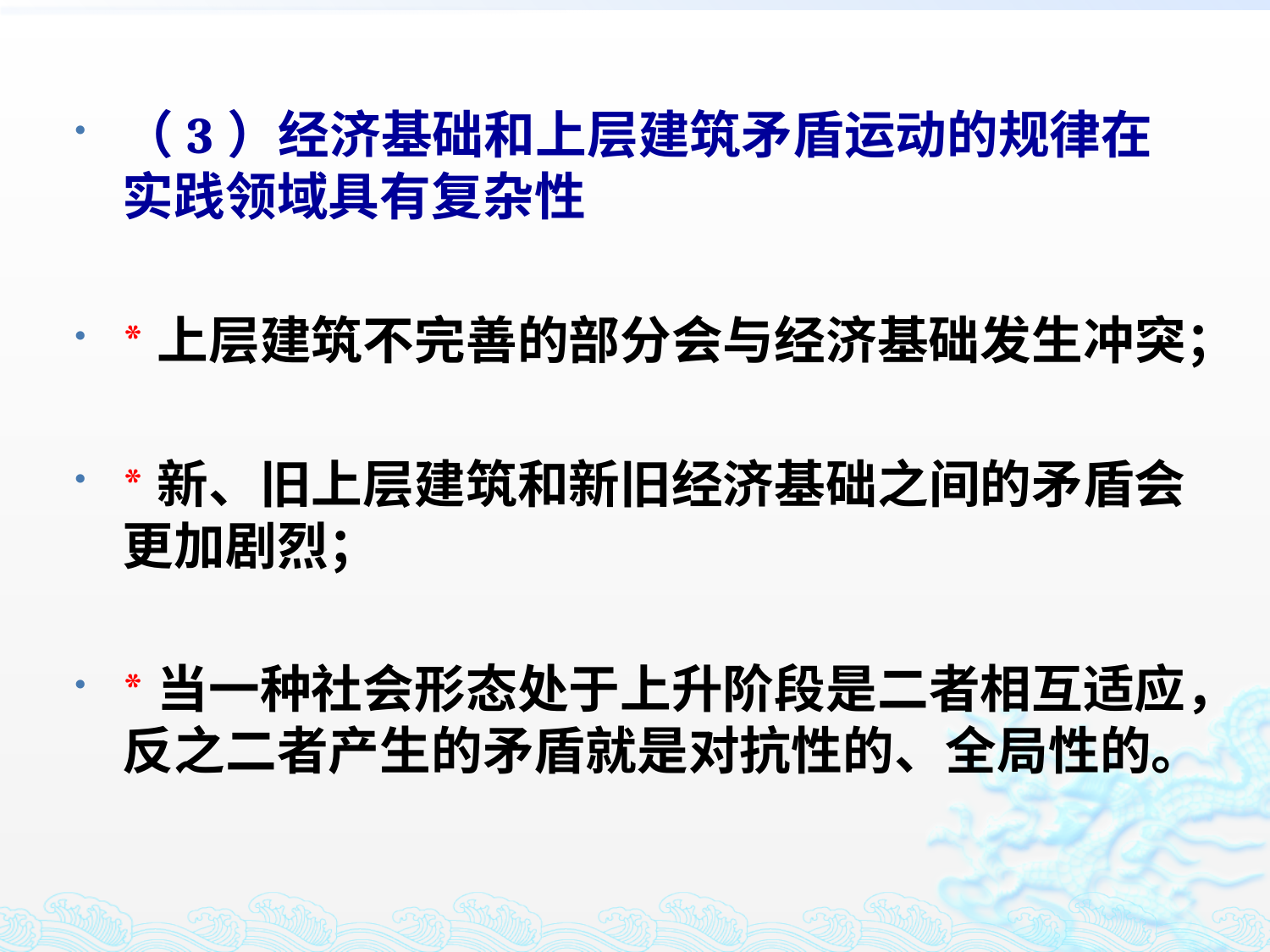

（3）经济基础和上层建筑矛盾运动的规律在实践领域具有复杂性

*上层建筑不完善的部分会与经济基础发生冲突；

*新、旧上层建筑和新旧经济基础之间的矛盾会更加剧烈；

*当一种社会形态处于上升阶段是二者相互适应，反之二者产生的矛盾就是对抗性的、全局性的。